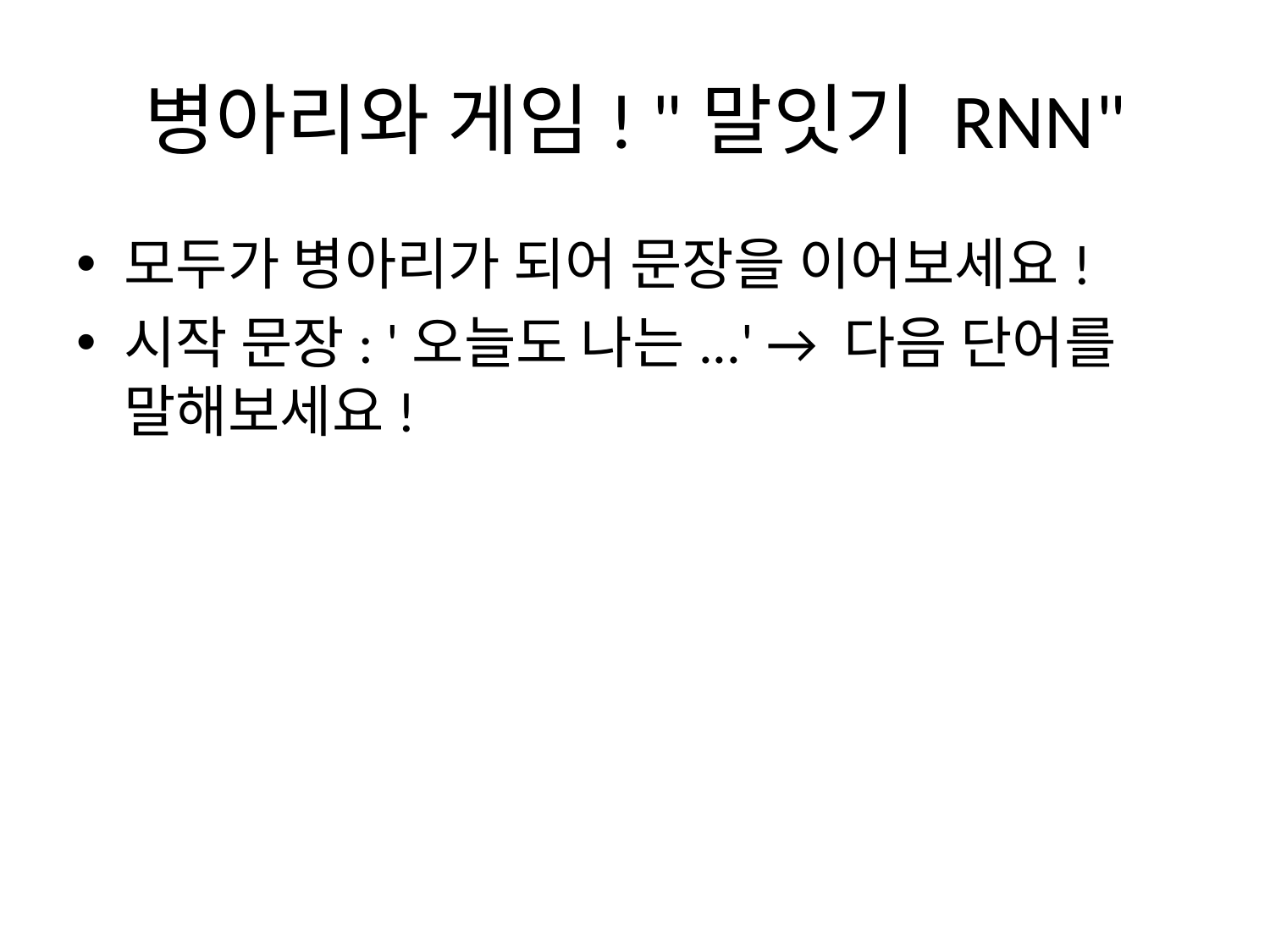

# 병아리와 게임! "말잇기 RNN"
모두가 병아리가 되어 문장을 이어보세요!
시작 문장: '오늘도 나는...' → 다음 단어를 말해보세요!